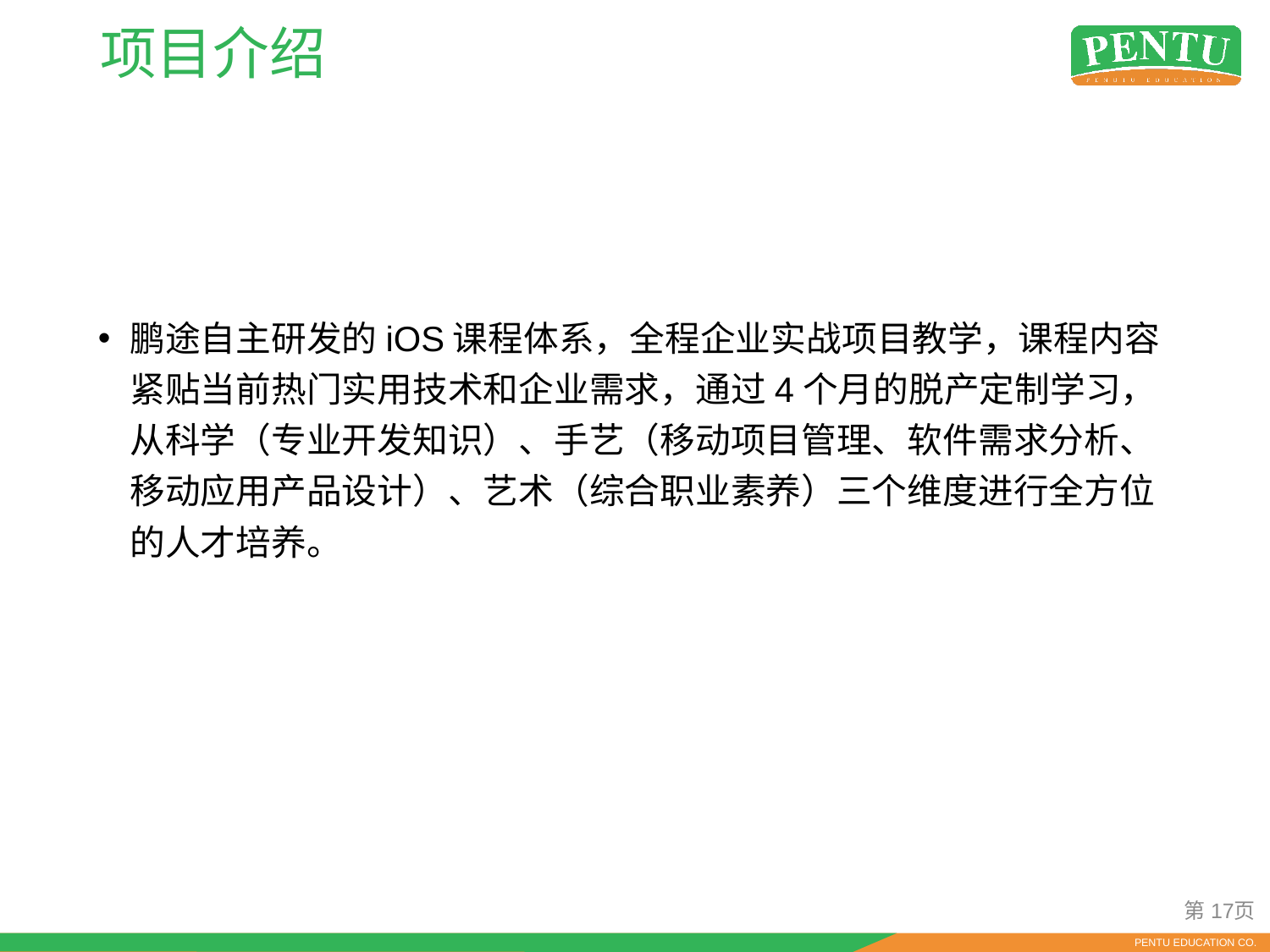

# 项目介绍

鹏途自主研发的iOS课程体系，全程企业实战项目教学，课程内容紧贴当前热门实用技术和企业需求，通过4个月的脱产定制学习，从科学（专业开发知识）、手艺（移动项目管理、软件需求分析、移动应用产品设计）、艺术（综合职业素养）三个维度进行全方位的人才培养。
第17页